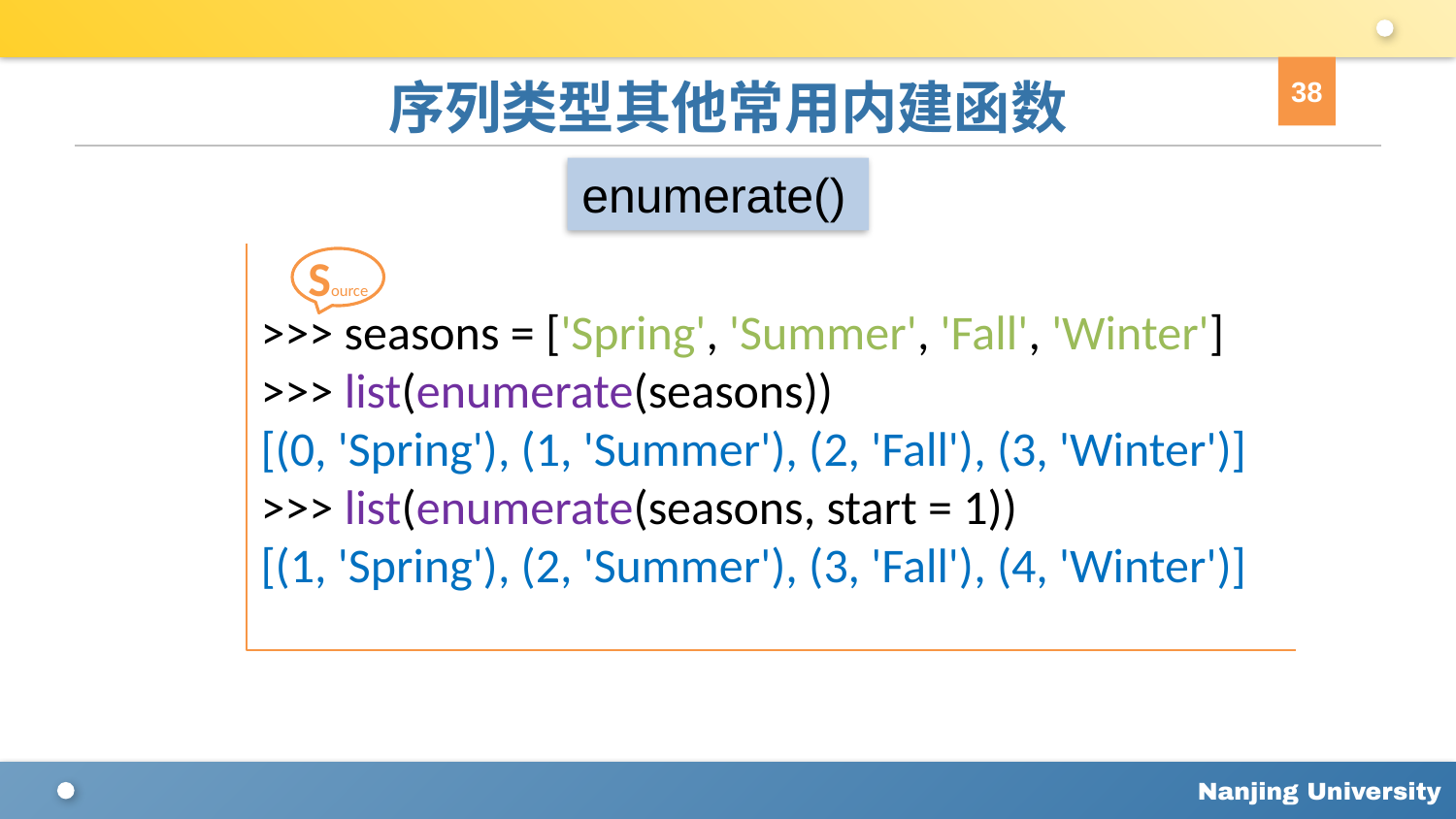

38
# 序列类型其他常用内建函数
enumerate()
>>> seasons = ['Spring', 'Summer', 'Fall', 'Winter']
>>> list(enumerate(seasons))
[(0, 'Spring'), (1, 'Summer'), (2, 'Fall'), (3, 'Winter')]
>>> list(enumerate(seasons, start = 1))
[(1, 'Spring'), (2, 'Summer'), (3, 'Fall'), (4, 'Winter')]
Source